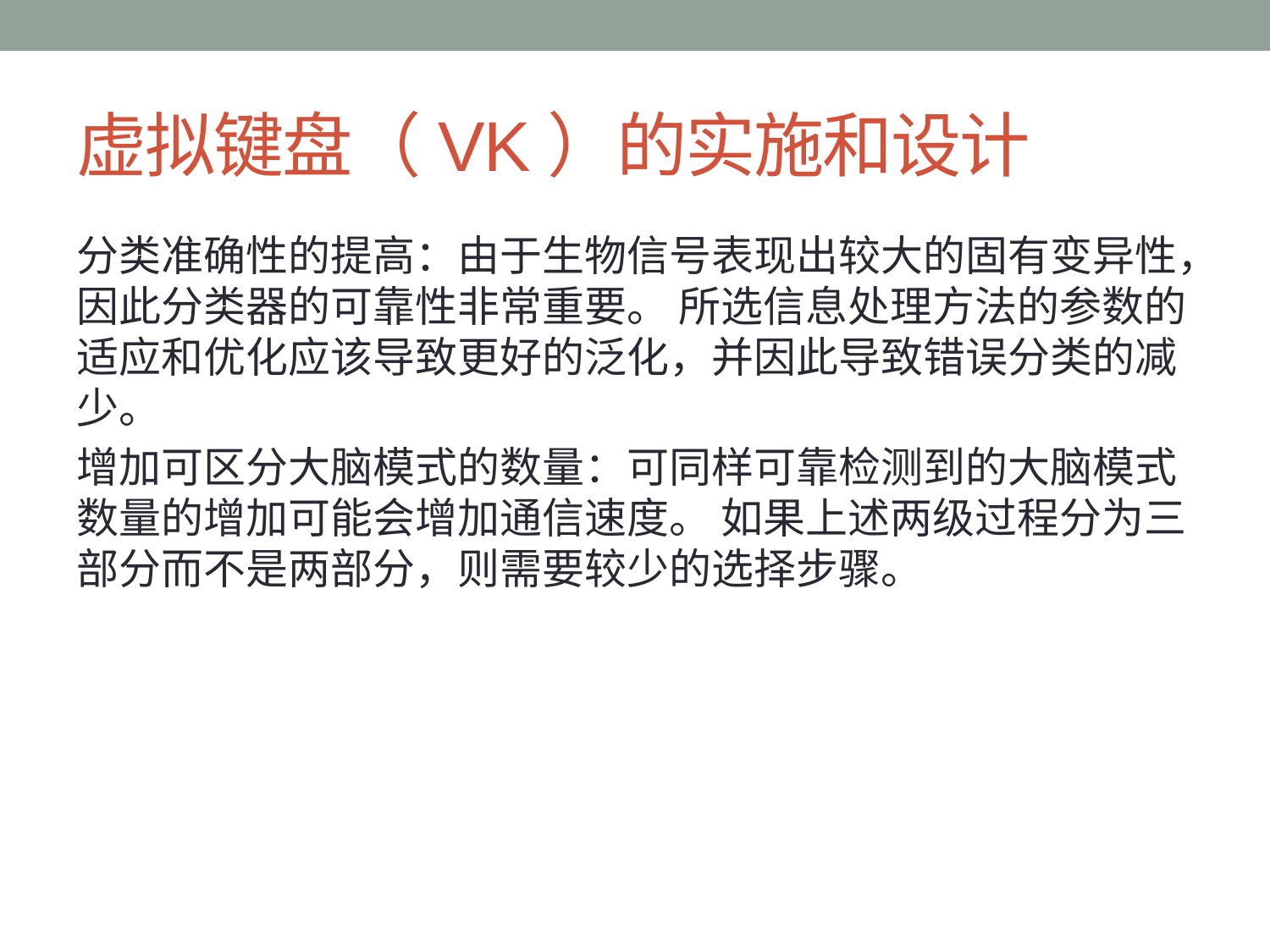

# 虚拟键盘（VK）的实施和设计
分类准确性的提高：由于生物信号表现出较大的固有变异性，因此分类器的可靠性非常重要。 所选信息处理方法的参数的适应和优化应该导致更好的泛化，并因此导致错误分类的减少。
增加可区分大脑模式的数量：可同样可靠检测到的大脑模式数量的增加可能会增加通信速度。 如果上述两级过程分为三部分而不是两部分，则需要较少的选择步骤。